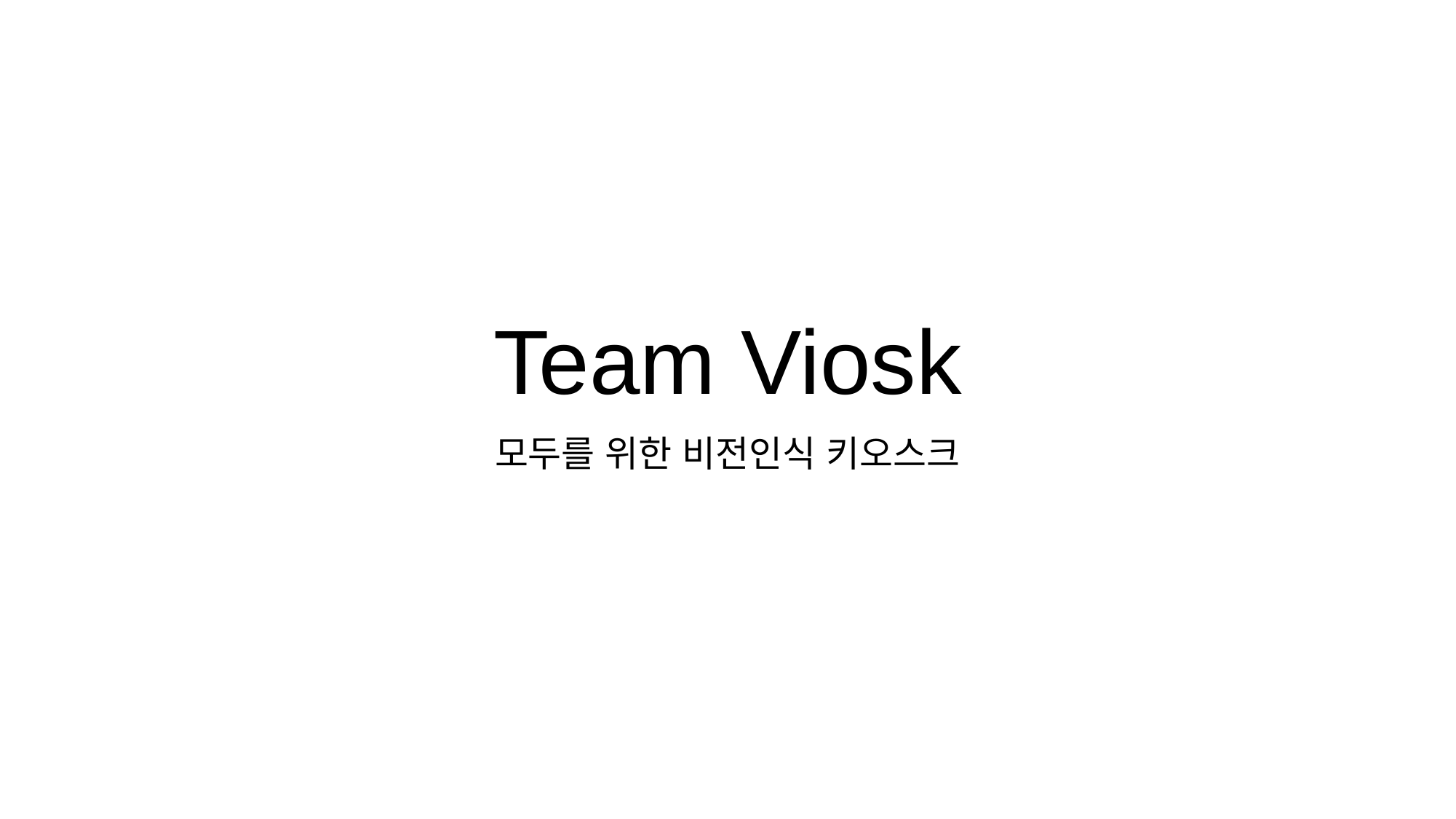

# Team Viosk
모두를 위한 비전인식 키오스크